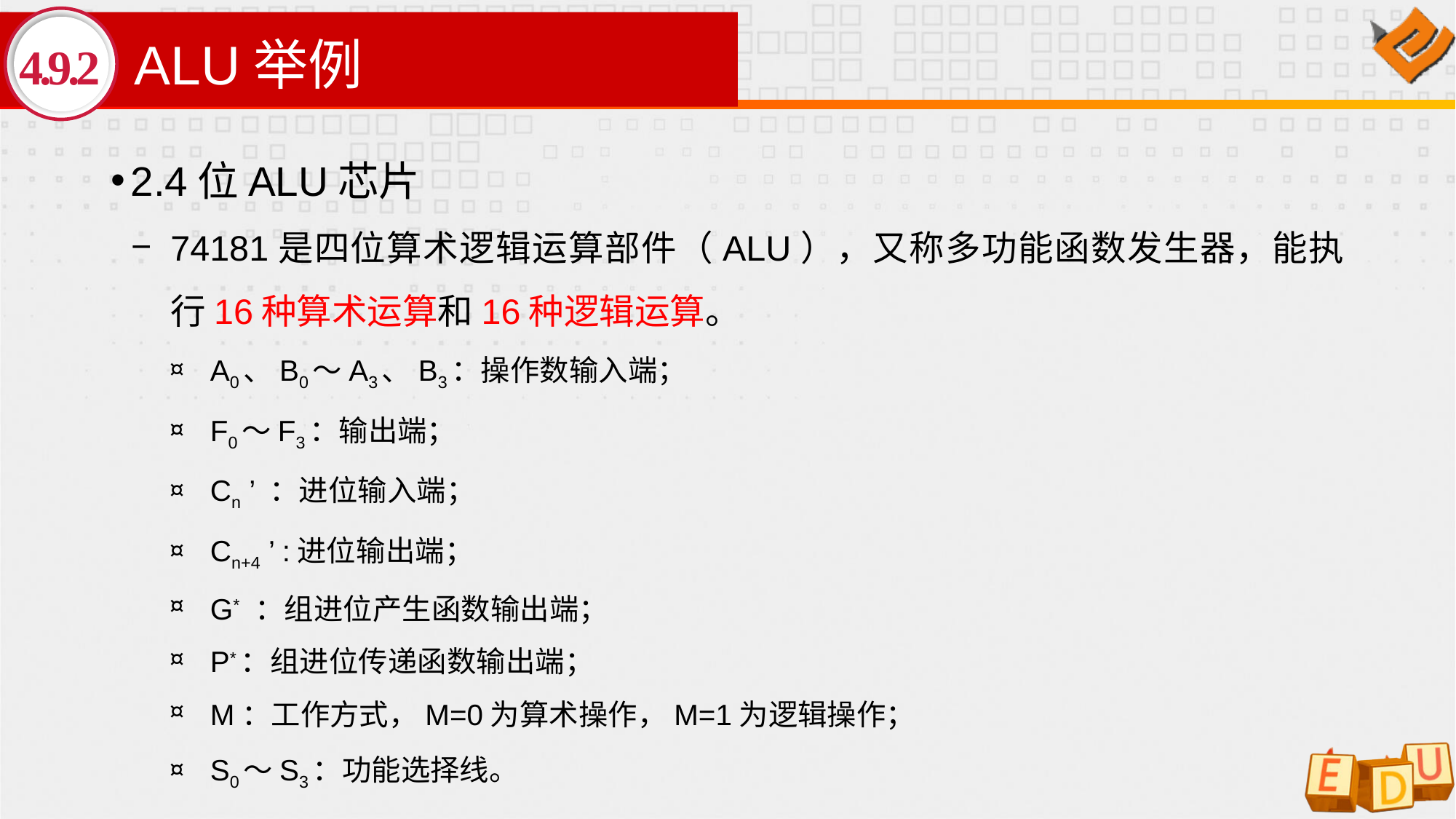

# ALU举例
4.9.2
2.4位ALU芯片
74181是四位算术逻辑运算部件（ALU），又称多功能函数发生器，能执行16种算术运算和16种逻辑运算。
A0、B0～A3、B3：操作数输入端；
F0～F3：输出端；
Cn ’ ：进位输入端；
Cn+4 ’ :进位输出端；
G* ：组进位产生函数输出端；
P*：组进位传递函数输出端；
M：工作方式，M=0为算术操作，M=1为逻辑操作；
S0～S3：功能选择线。